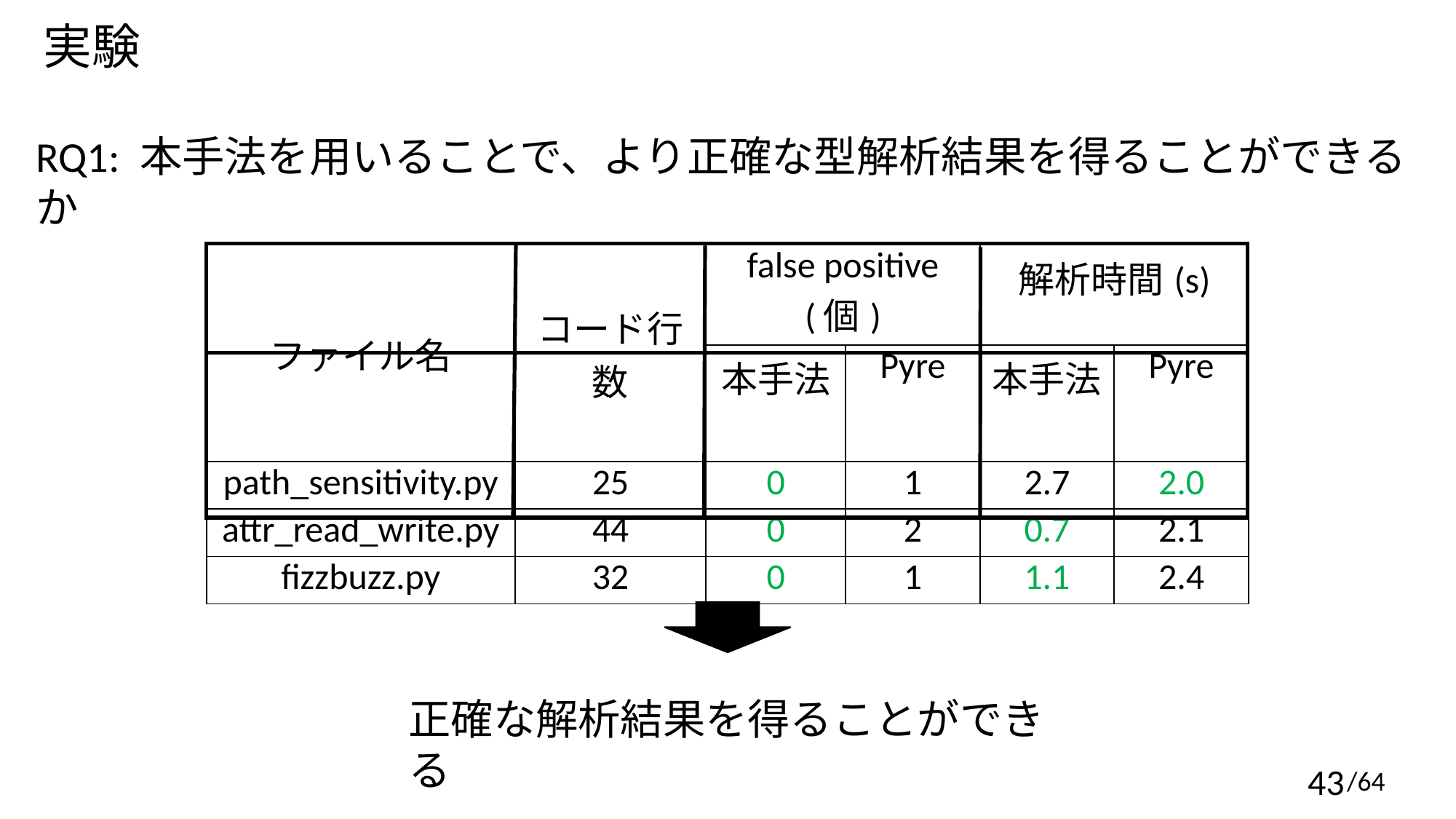

実験
RQ1: 本手法を用いることで、より正確な型解析結果を得ることができるか

| ファイル名 | コード行数 | false positive(個) |  | 解析時間(s) |  |
| --- | --- | --- | --- | --- | --- |
|  |  | 本手法 | Pyre | 本手法 | Pyre |
| path\_sensitivity.py | 25 | 0 | 1 | 2.7 | 2.0 |
| attr\_read\_write.py | 44 | 0 | 2 | 0.7 | 2.1 |
| fizzbuzz.py | 32 | 0 | 1 | 1.1 | 2.4 |

正確な解析結果を得ることができる
/64
43